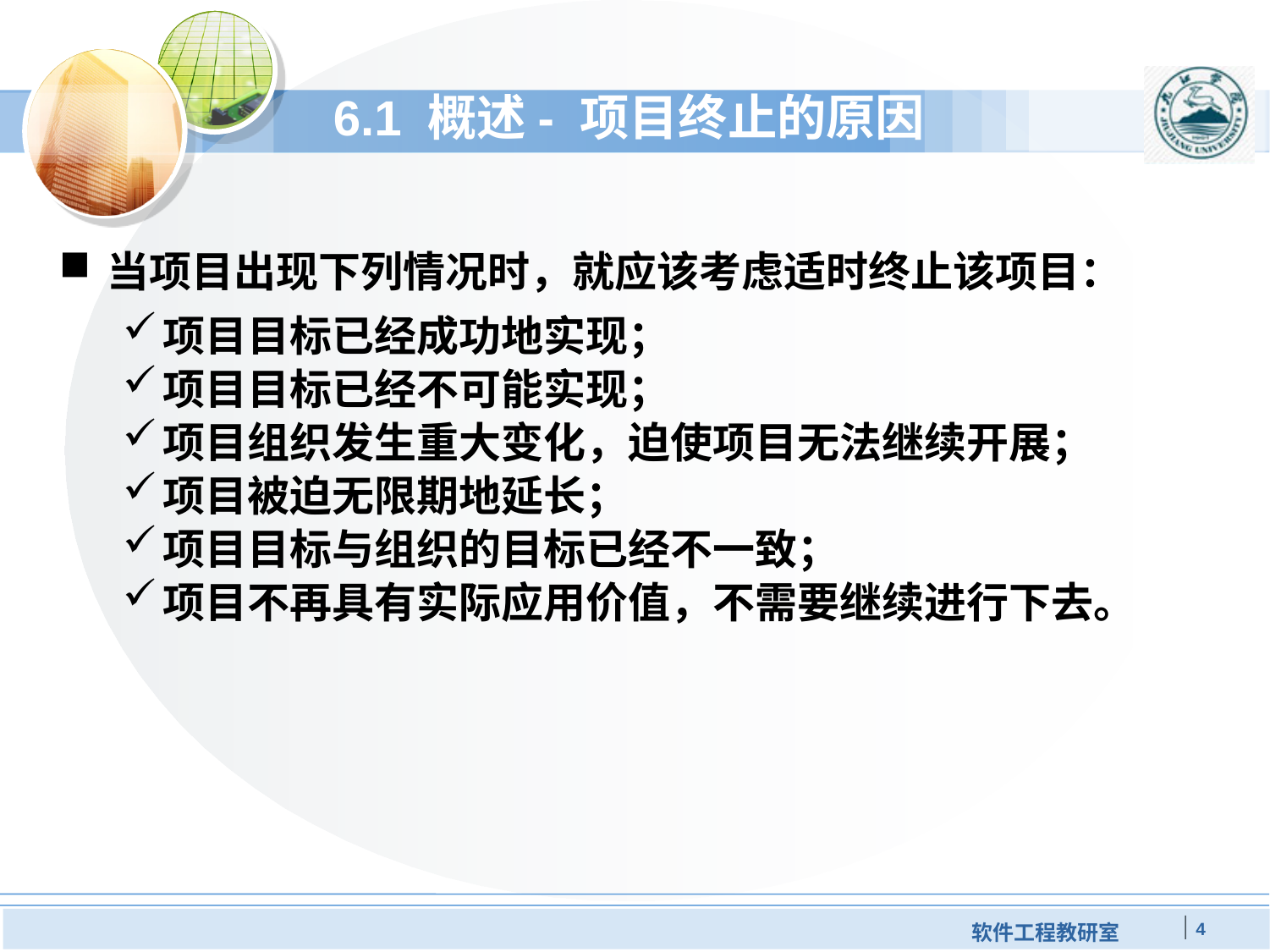

# 6.1 概述- 项目终止的原因
当项目出现下列情况时，就应该考虑适时终止该项目：
项目目标已经成功地实现；
项目目标已经不可能实现；
项目组织发生重大变化，迫使项目无法继续开展；
项目被迫无限期地延长；
项目目标与组织的目标已经不一致；
项目不再具有实际应用价值，不需要继续进行下去。